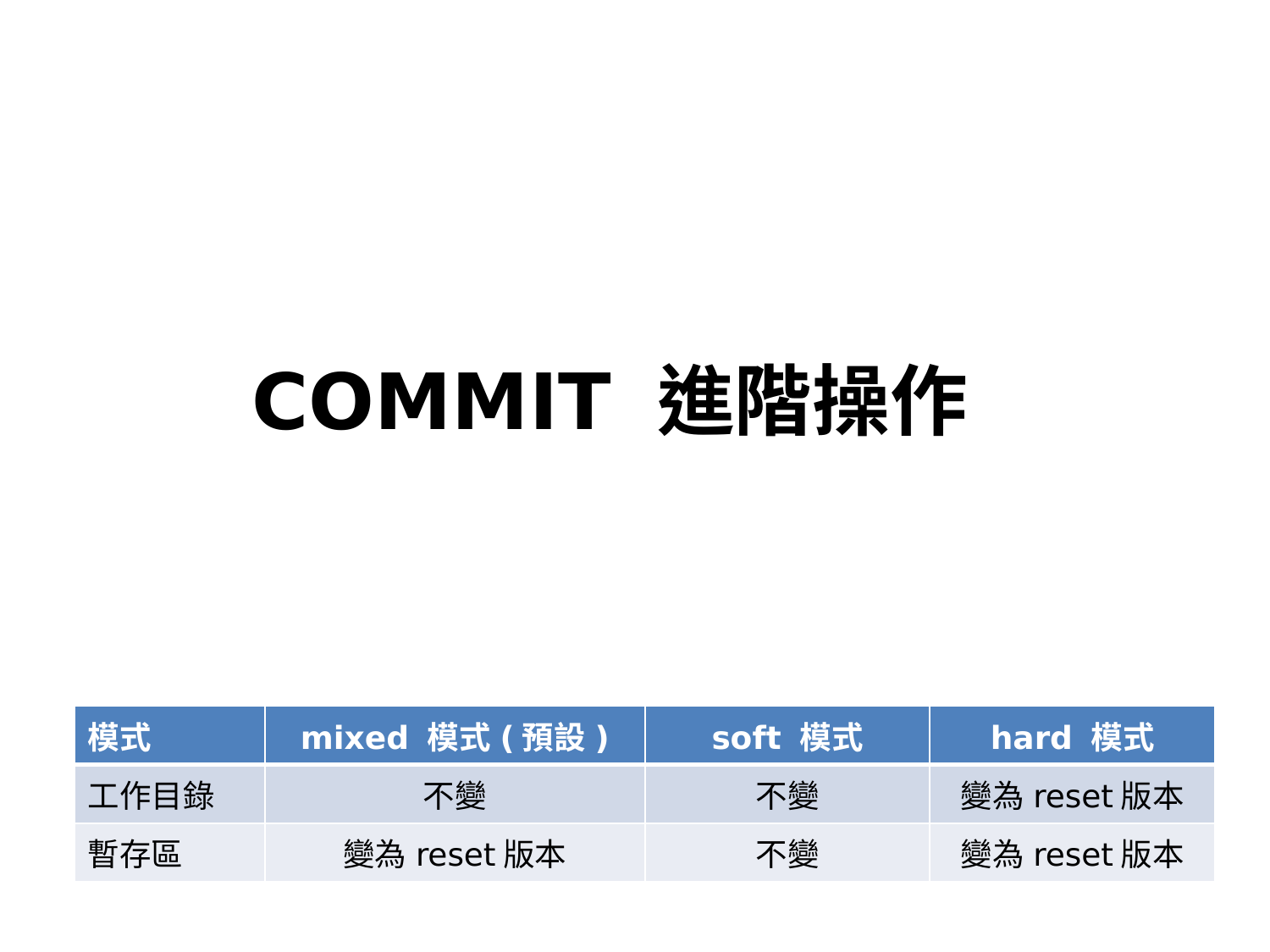

COMMIT 進階操作
| 模式 | mixed 模式(預設) | soft 模式 | hard 模式 |
| --- | --- | --- | --- |
| 工作目錄 | 不變 | 不變 | 變為reset版本 |
| 暫存區 | 變為reset版本 | 不變 | 變為reset版本 |